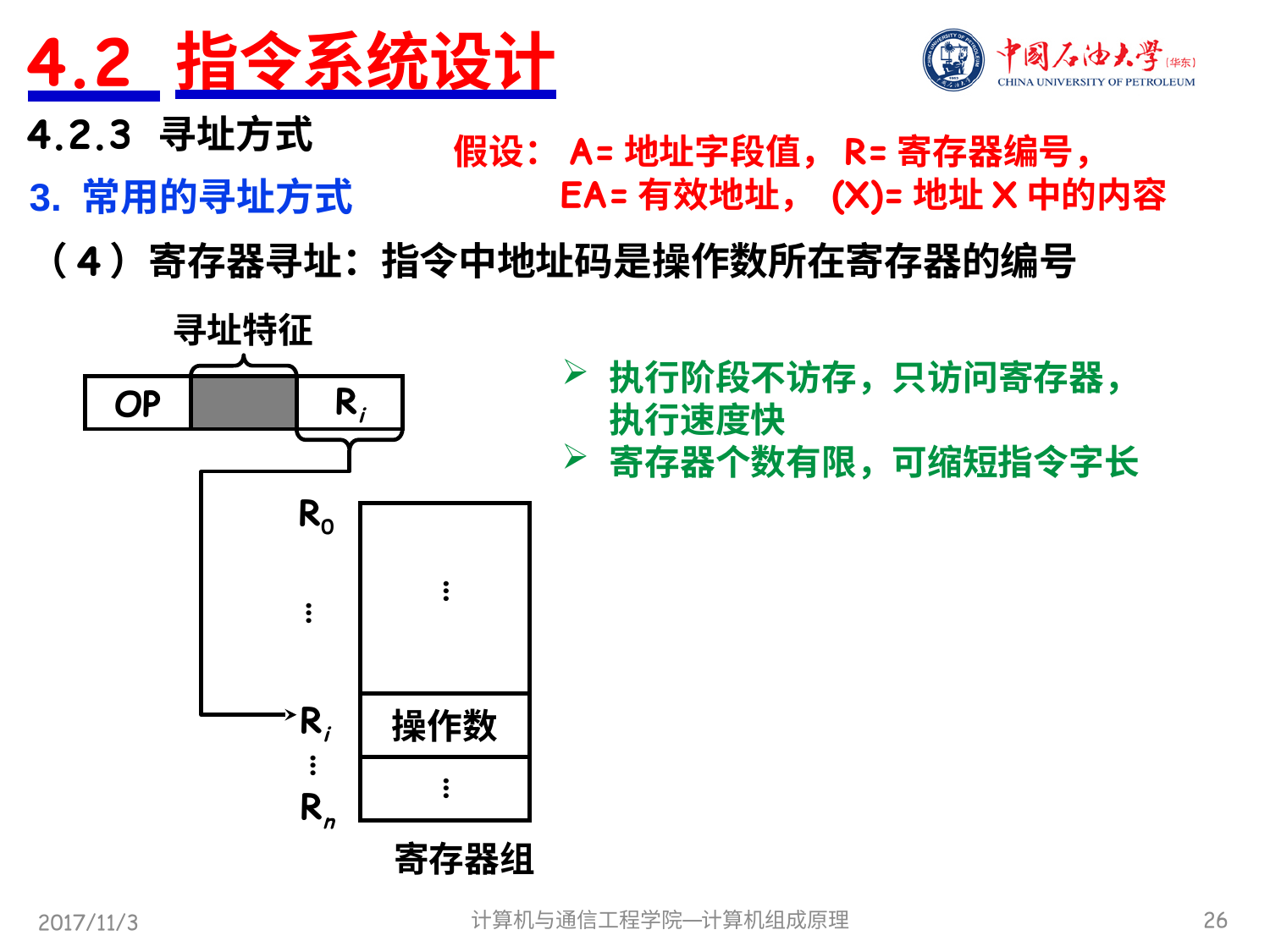

# 4.2 指令系统设计
4.2.3 寻址方式
假设：A=地址字段值，R=寄存器编号，
       EA=有效地址， (X)=地址X中的内容
3. 常用的寻址方式
（4）寄存器寻址：指令中地址码是操作数所在寄存器的编号
寻址特征

执行阶段不访存，只访问寄存器，执行速度快
寄存器个数有限，可缩短指令字长
OP

Ri

R0

…
…

Ri
操作数
…

…
Rn
寄存器组
计算机与通信工程学院—计算机组成原理
26
2017/11/3